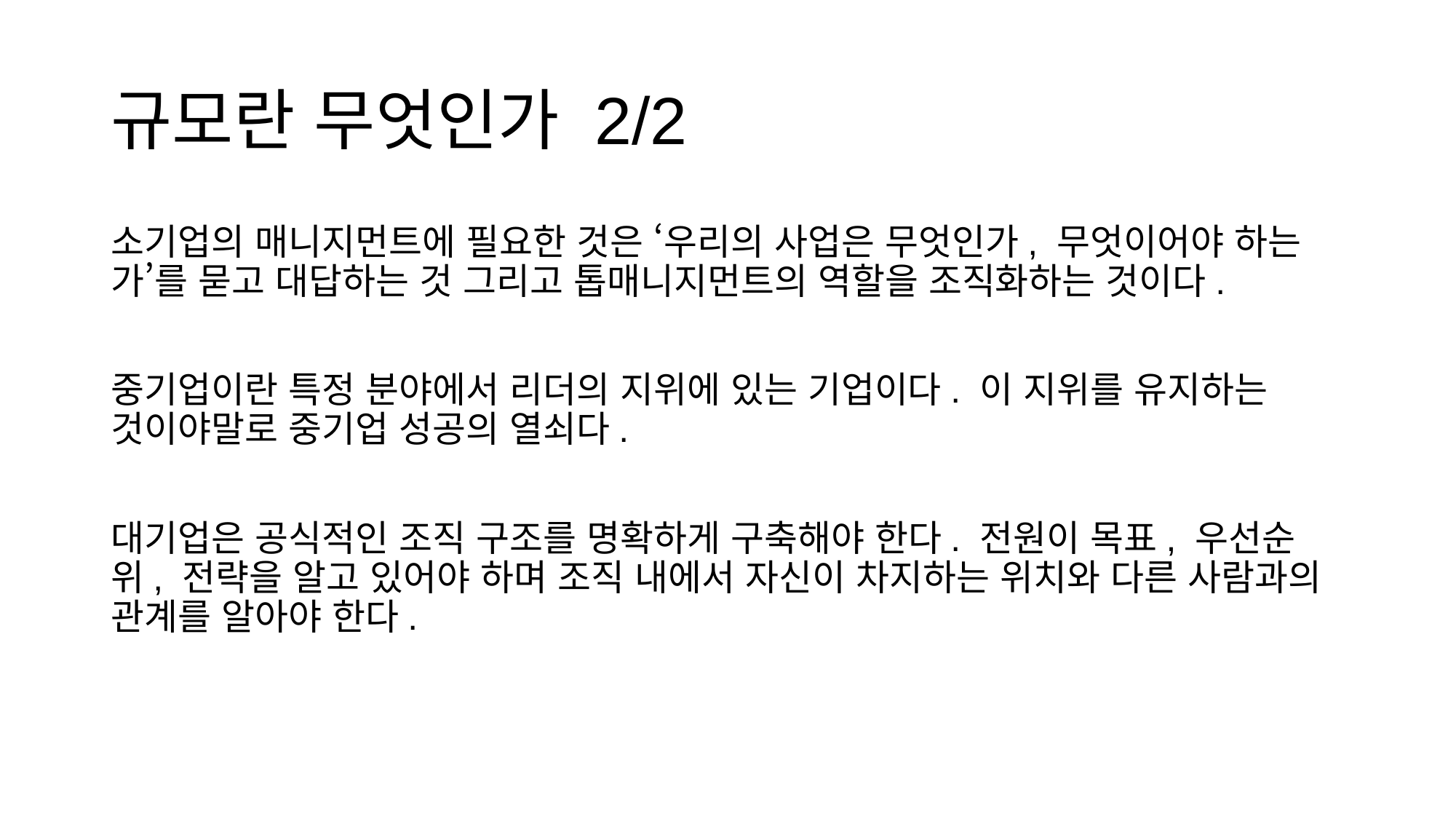

# 규모란 무엇인가 2/2
소기업의 매니지먼트에 필요한 것은 ‘우리의 사업은 무엇인가, 무엇이어야 하는가’를 묻고 대답하는 것 그리고 톱매니지먼트의 역할을 조직화하는 것이다.

중기업이란 특정 분야에서 리더의 지위에 있는 기업이다. 이 지위를 유지하는 것이야말로 중기업 성공의 열쇠다.

대기업은 공식적인 조직 구조를 명확하게 구축해야 한다. 전원이 목표, 우선순위, 전략을 알고 있어야 하며 조직 내에서 자신이 차지하는 위치와 다른 사람과의 관계를 알아야 한다.